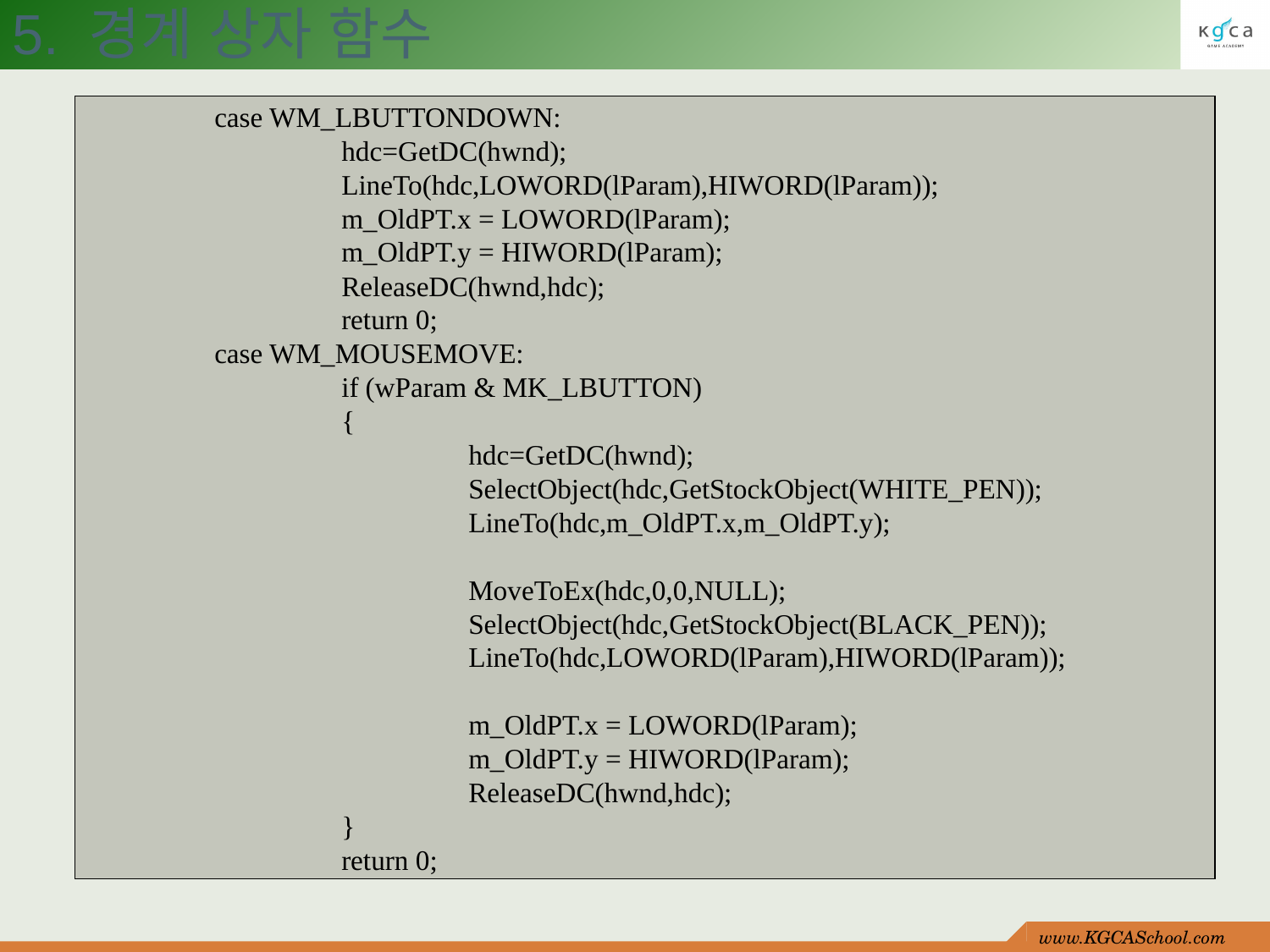

5. 경계 상자 함수
	case WM_LBUTTONDOWN:
		hdc=GetDC(hwnd);
		LineTo(hdc,LOWORD(lParam),HIWORD(lParam));
		m_OldPT.x = LOWORD(lParam);
		m_OldPT.y = HIWORD(lParam);
		ReleaseDC(hwnd,hdc);
		return 0;
	case WM_MOUSEMOVE:
		if (wParam & MK_LBUTTON)
		{
			hdc=GetDC(hwnd);
			SelectObject(hdc,GetStockObject(WHITE_PEN));
			LineTo(hdc,m_OldPT.x,m_OldPT.y);

			MoveToEx(hdc,0,0,NULL);
			SelectObject(hdc,GetStockObject(BLACK_PEN));
			LineTo(hdc,LOWORD(lParam),HIWORD(lParam));

			m_OldPT.x = LOWORD(lParam);
			m_OldPT.y = HIWORD(lParam);
			ReleaseDC(hwnd,hdc);
		}
		return 0;